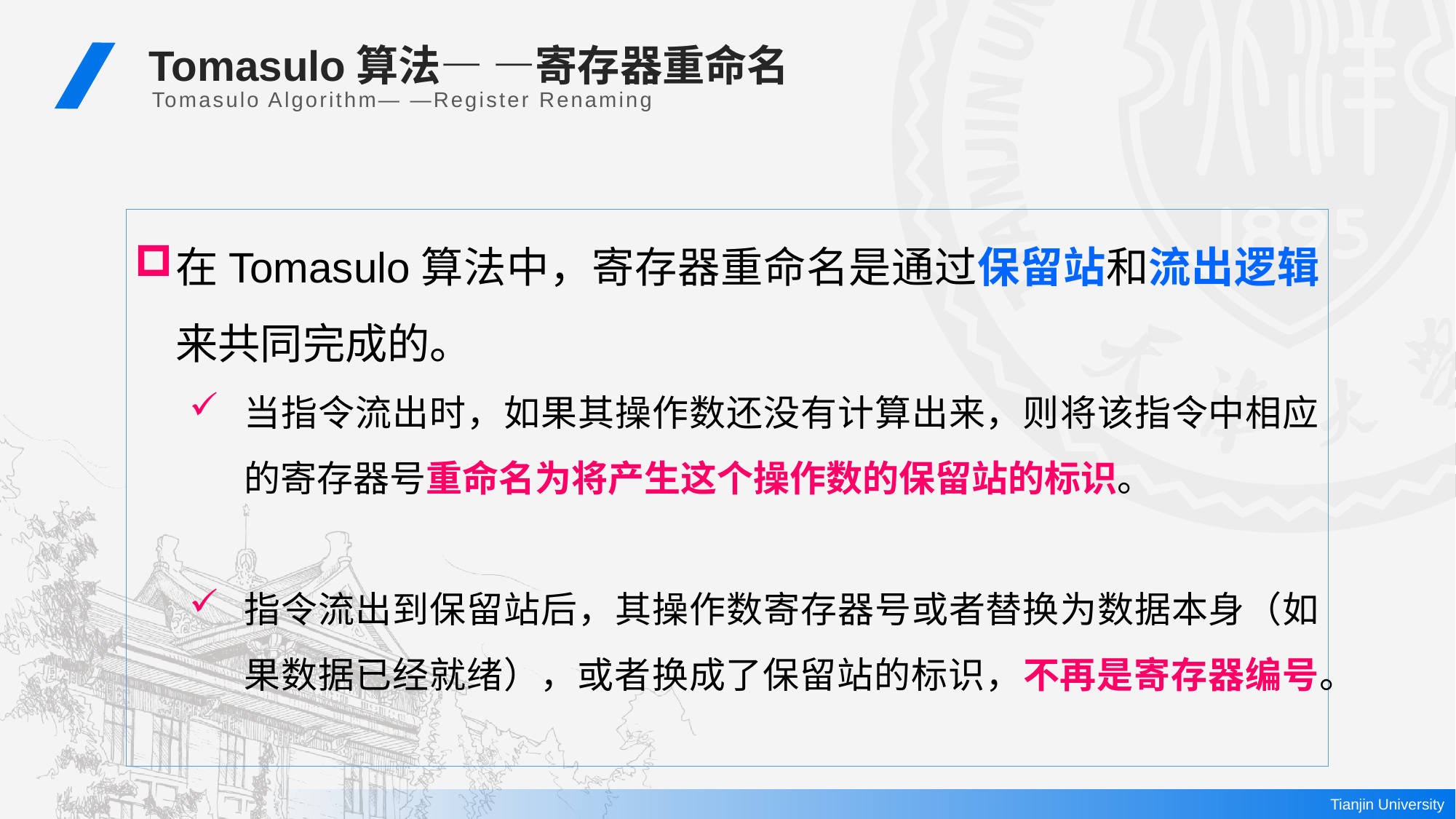

Tomasulo算法— —寄存器重命名
Tomasulo Algorithm— —Register Renaming
在Tomasulo算法中，寄存器重命名是通过保留站和流出逻辑来共同完成的。
当指令流出时，如果其操作数还没有计算出来，则将该指令中相应的寄存器号重命名为将产生这个操作数的保留站的标识。

指令流出到保留站后，其操作数寄存器号或者替换为数据本身（如果数据已经就绪），或者换成了保留站的标识，不再是寄存器编号。